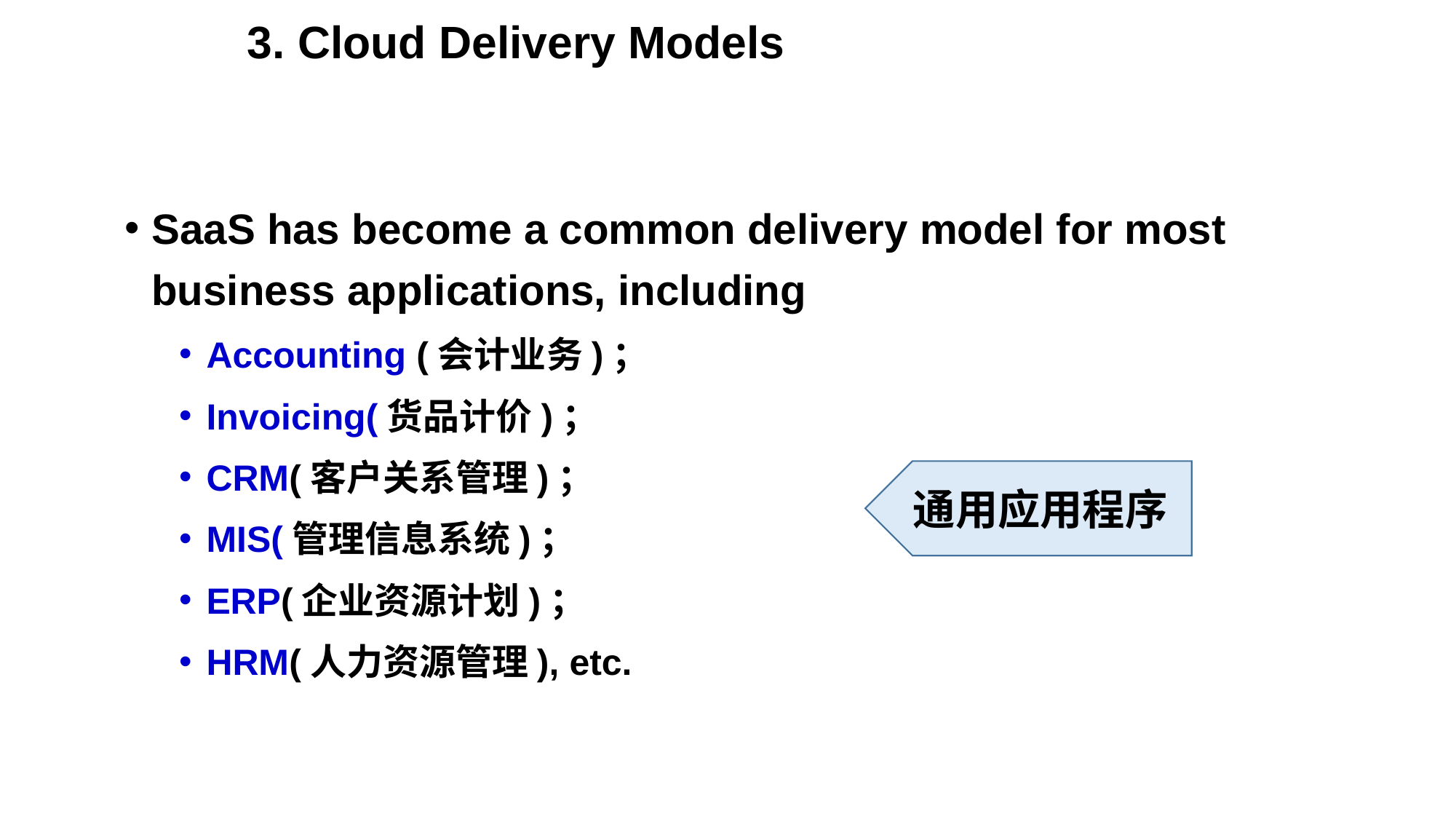

# 3. Cloud Delivery Models
SaaS has become a common delivery model for most business applications, including
Accounting (会计业务)；
Invoicing(货品计价)；
CRM(客户关系管理)；
MIS(管理信息系统)；
ERP(企业资源计划)；
HRM(人力资源管理), etc.

通用应用程序